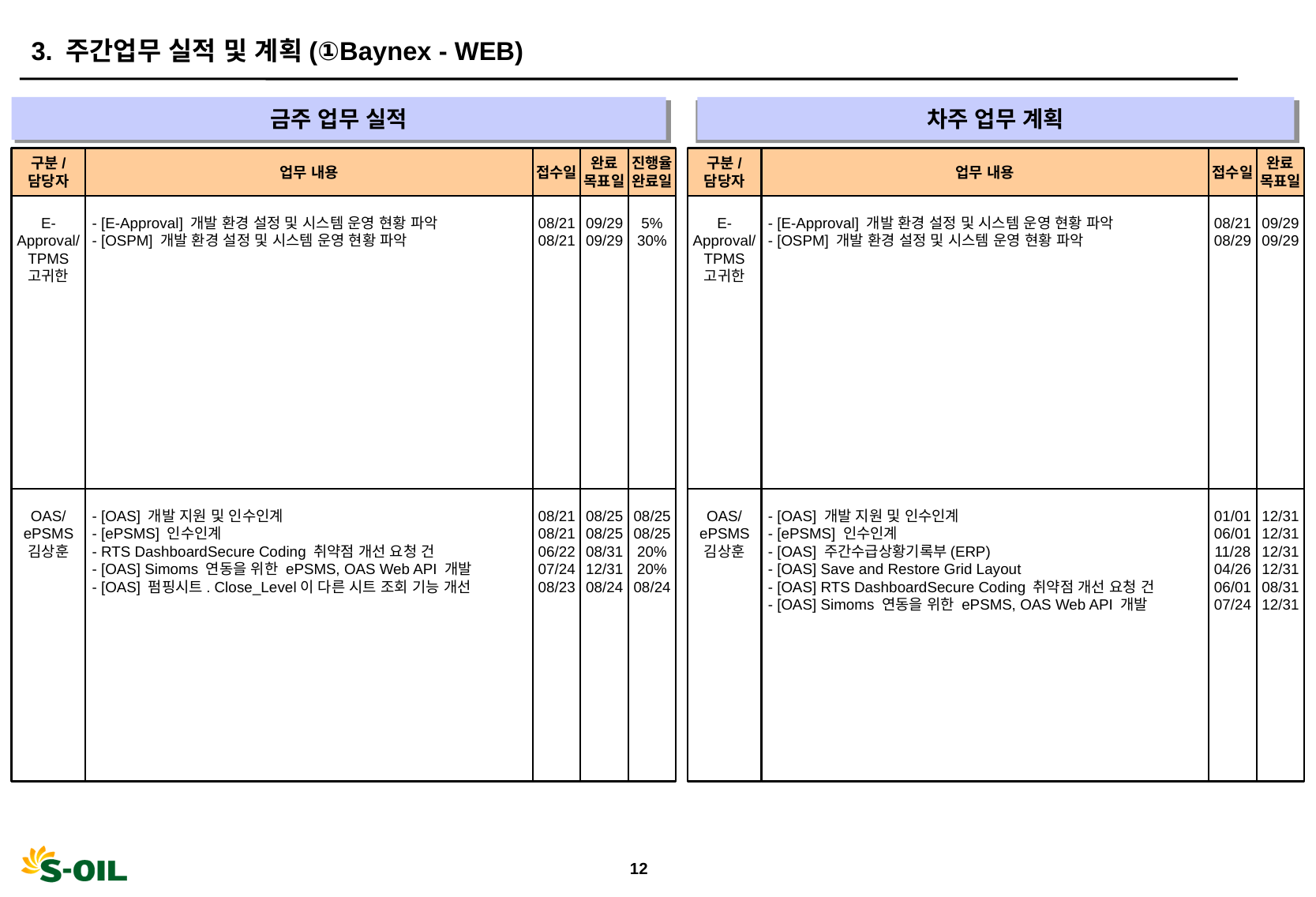

3. 주간업무 실적 및 계획(①Baynex - WEB)
금주 업무 실적
차주 업무 계획
" "
" "
구분/
담당자
업무 내용
접수일
완료
목표일
진행율
완료일
구분/
담당자
업무 내용
접수일
완료
목표일
E-Approval/
TPMS
고귀한

- [E-Approval] 개발 환경 설정 및 시스템 운영 현황 파악
- [OSPM] 개발 환경 설정 및 시스템 운영 현황 파악
08/21
08/21
09/29
09/29
5%
30%
E-Approval/
TPMS
고귀한

- [E-Approval] 개발 환경 설정 및 시스템 운영 현황 파악
- [OSPM] 개발 환경 설정 및 시스템 운영 현황 파악
08/21
08/29
09/29
09/29
OAS/
ePSMS
김상훈

- [OAS] 개발 지원 및 인수인계
- [ePSMS] 인수인계
- RTS DashboardSecure Coding 취약점 개선 요청 건
- [OAS] Simoms 연동을 위한 ePSMS, OAS Web API 개발
- [OAS] 펌핑시트. Close_Level이 다른 시트 조회 기능 개선
08/21
08/21
06/22
07/24
08/23
08/25
08/25
08/31
12/31
08/24
08/25
08/25
20%
20%
08/24
OAS/
ePSMS
김상훈

- [OAS] 개발 지원 및 인수인계
- [ePSMS] 인수인계
- [OAS] 주간수급상황기록부(ERP)
- [OAS] Save and Restore Grid Layout
- [OAS] RTS DashboardSecure Coding 취약점 개선 요청 건
- [OAS] Simoms 연동을 위한 ePSMS, OAS Web API 개발
01/01
06/01
11/28
04/26
06/01
07/24
12/31
12/31
12/31
12/31
08/31
12/31